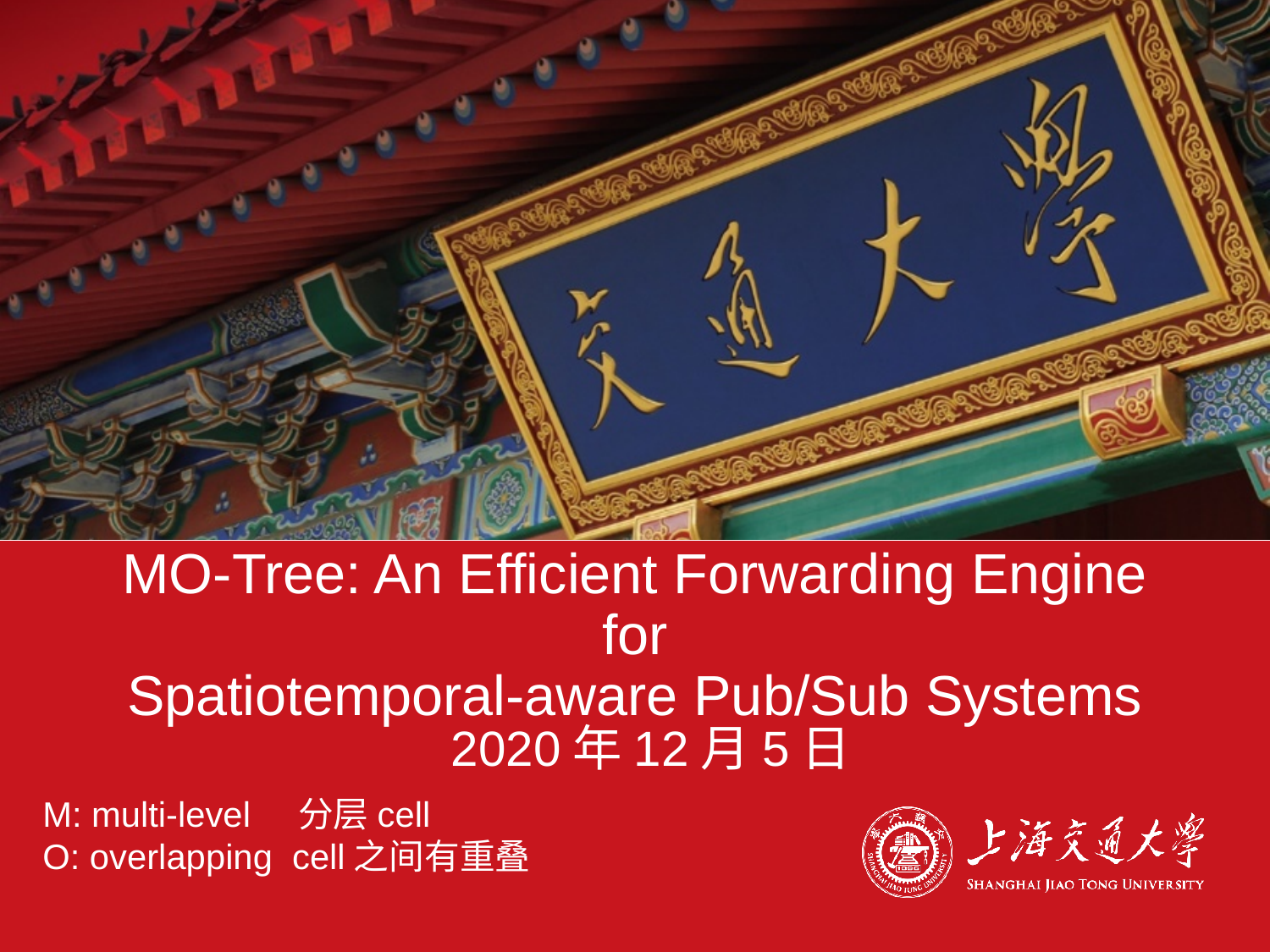

# MO-Tree: An Efficient Forwarding Engine for Spatiotemporal-aware Pub/Sub Systems
2020年12月5日
M: multi-level    分层cell
O: overlapping  cell之间有重叠